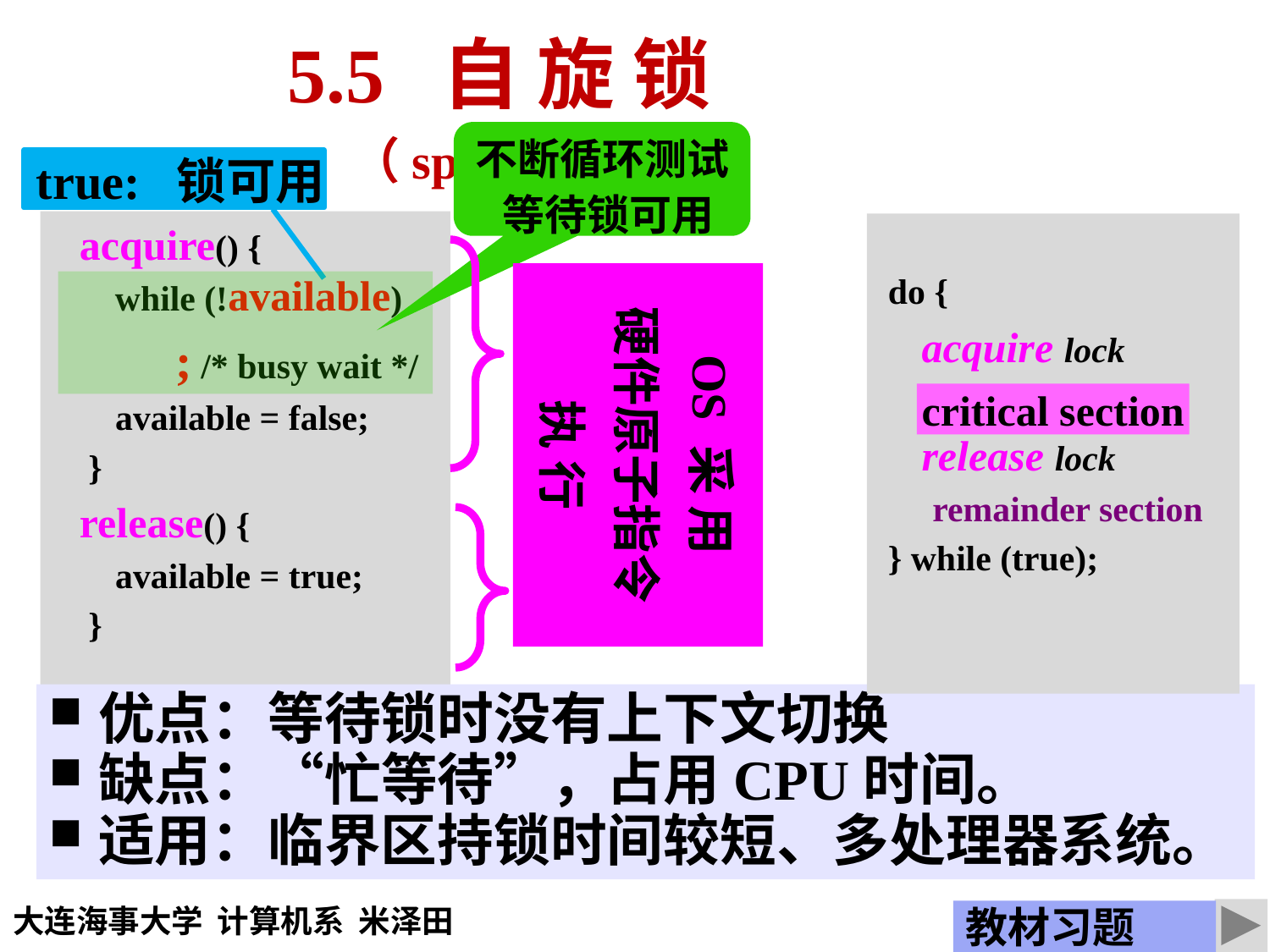

5.5  自 旋 锁（spinlock）
不断循环测试等待锁可用

true:  锁可用
   acquire() {
       while (!available)
          ; /* busy wait */
       available = false;
    }
   release() {
       available = true;
    }

 do {
    acquire lock

    release lock
      remainder section
 } while (true);

critical section

OS 采 用
硬件原子指令
执 行

优点：等待锁时没有上下文切换
缺点：“忙等待”，占用CPU时间。
适用：临界区持锁时间较短、多处理器系统。
大连海事大学  计算机系  米泽田

教材习题 5.4